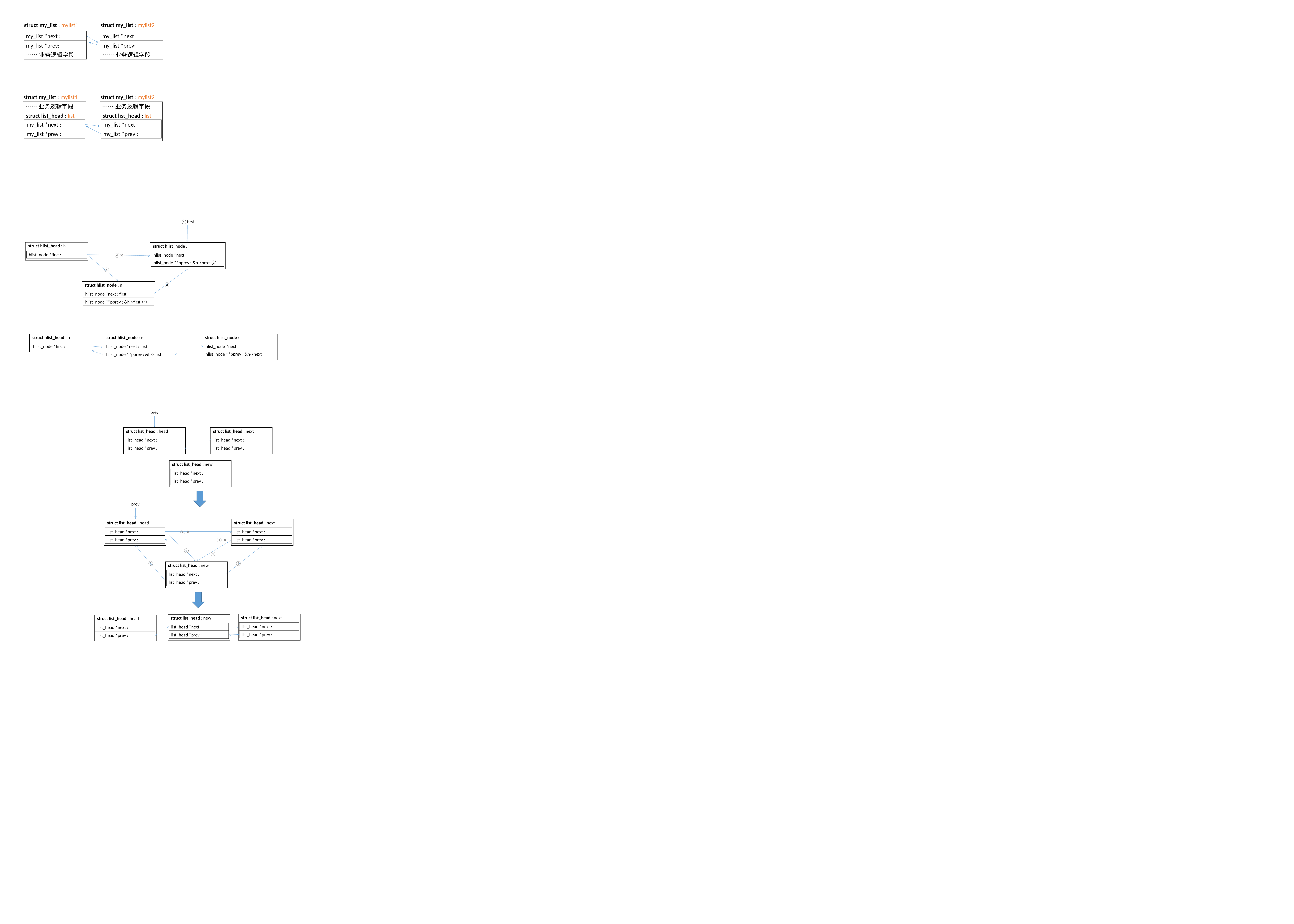

struct my_list : mylist2

my_list *next :
my_list *prev:
……业务逻辑字段
struct my_list : mylist1

my_list *next :
my_list *prev:
……业务逻辑字段
struct my_list : mylist1

……业务逻辑字段
struct list_head : list

my_list *next :
my_list *prev :

struct my_list : mylist2
……业务逻辑字段
struct list_head : list

my_list *next :
my_list *prev :
①first
struct hlist_head : h

hlist_node *first :
struct hlist_node :

hlist_node *next :
hlist_node **pprev : &n->next ③
④❌
④
②
struct hlist_node : n

hlist_node *next : first
hlist_node **pprev : &h->first ⑤
struct hlist_head : h

hlist_node *first :
struct hlist_node : n

hlist_node *next : first
hlist_node **pprev : &h->first
struct hlist_node :

hlist_node *next :
hlist_node **pprev : &n->next
prev
struct list_head : head

list_head *next :
list_head *prev :
struct list_head : next

list_head *next :
list_head *prev :
struct list_head : new

list_head *next :
list_head *prev :

prev
struct list_head : head

list_head *next :
list_head *prev :
struct list_head : next

list_head *next :
list_head *prev :
④ ❌
① ❌
④
①
③
②
struct list_head : new

list_head *next :
list_head *prev :

struct list_head : next

list_head *next :
list_head *prev :
struct list_head : new

list_head *next :
list_head *prev :
struct list_head : head

list_head *next :
list_head *prev :